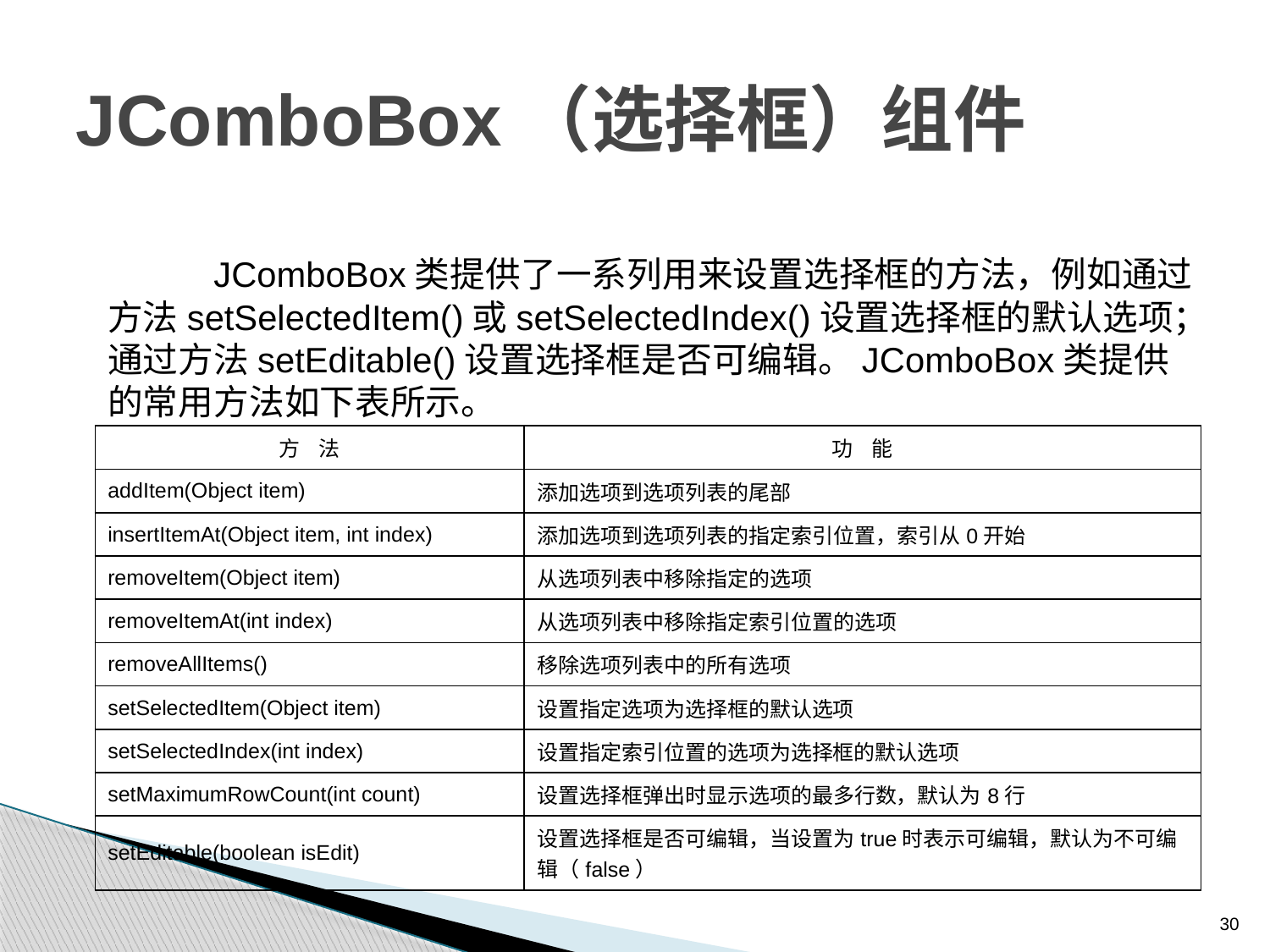

# JComboBox（选择框）组件
JComboBox类提供了一系列用来设置选择框的方法，例如通过方法setSelectedItem()或setSelectedIndex()设置选择框的默认选项；通过方法setEditable()设置选择框是否可编辑。JComboBox类提供的常用方法如下表所示。

| 方 法 | 功 能 |
| --- | --- |
| addItem(Object item) | 添加选项到选项列表的尾部 |
| insertItemAt(Object item, int index) | 添加选项到选项列表的指定索引位置，索引从0开始 |
| removeItem(Object item) | 从选项列表中移除指定的选项 |
| removeItemAt(int index) | 从选项列表中移除指定索引位置的选项 |
| removeAllItems() | 移除选项列表中的所有选项 |
| setSelectedItem(Object item) | 设置指定选项为选择框的默认选项 |
| setSelectedIndex(int index) | 设置指定索引位置的选项为选择框的默认选项 |
| setMaximumRowCount(int count) | 设置选择框弹出时显示选项的最多行数，默认为8行 |
| setEditable(boolean isEdit) | 设置选择框是否可编辑，当设置为true时表示可编辑，默认为不可编辑（false） |
30